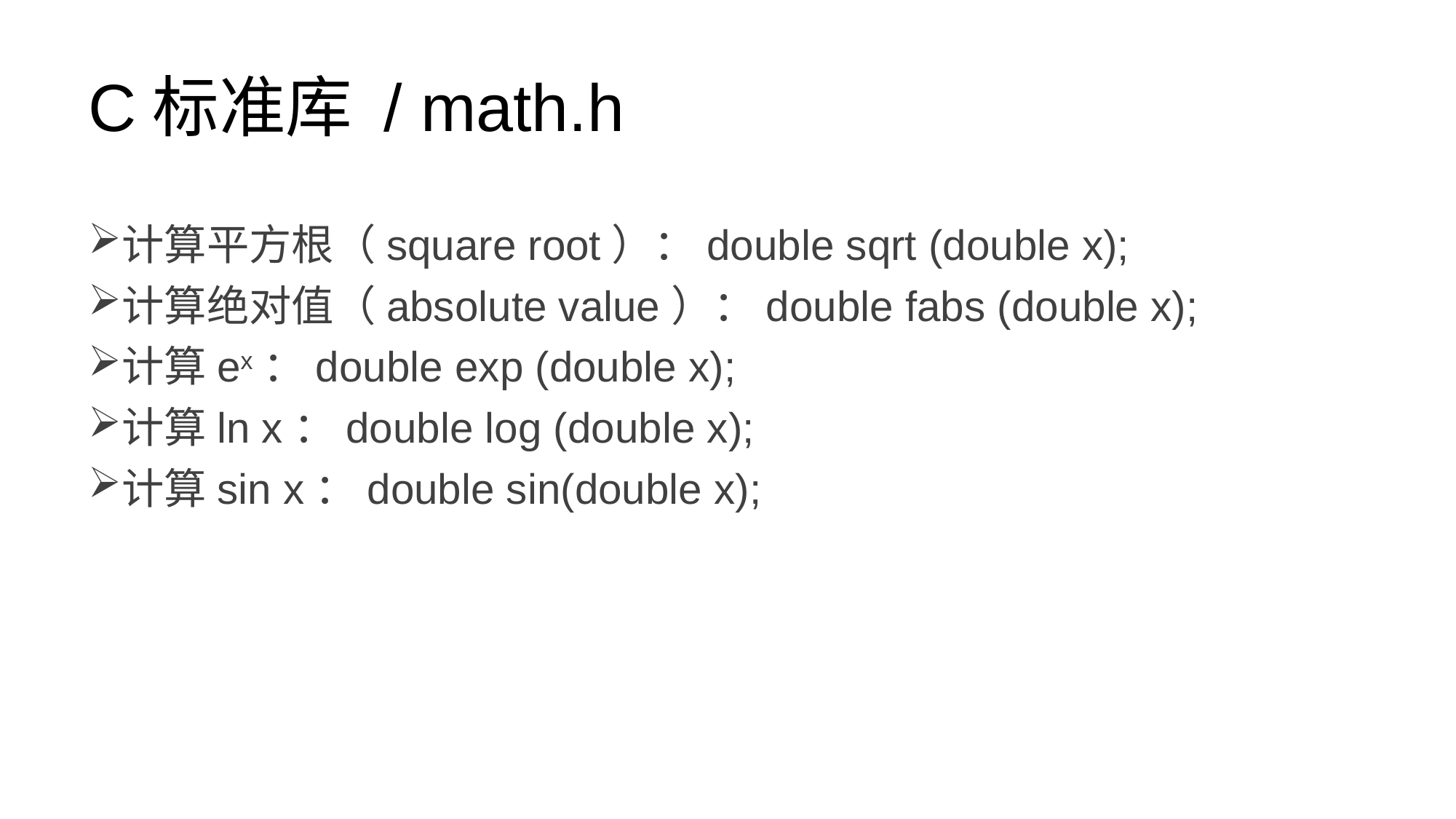

# C标准库 / math.h
计算平方根（square root）：double sqrt (double x);
计算绝对值（absolute value）：double fabs (double x);
计算ex：double exp (double x);
计算ln x：double log (double x);
计算sin x：double sin(double x);